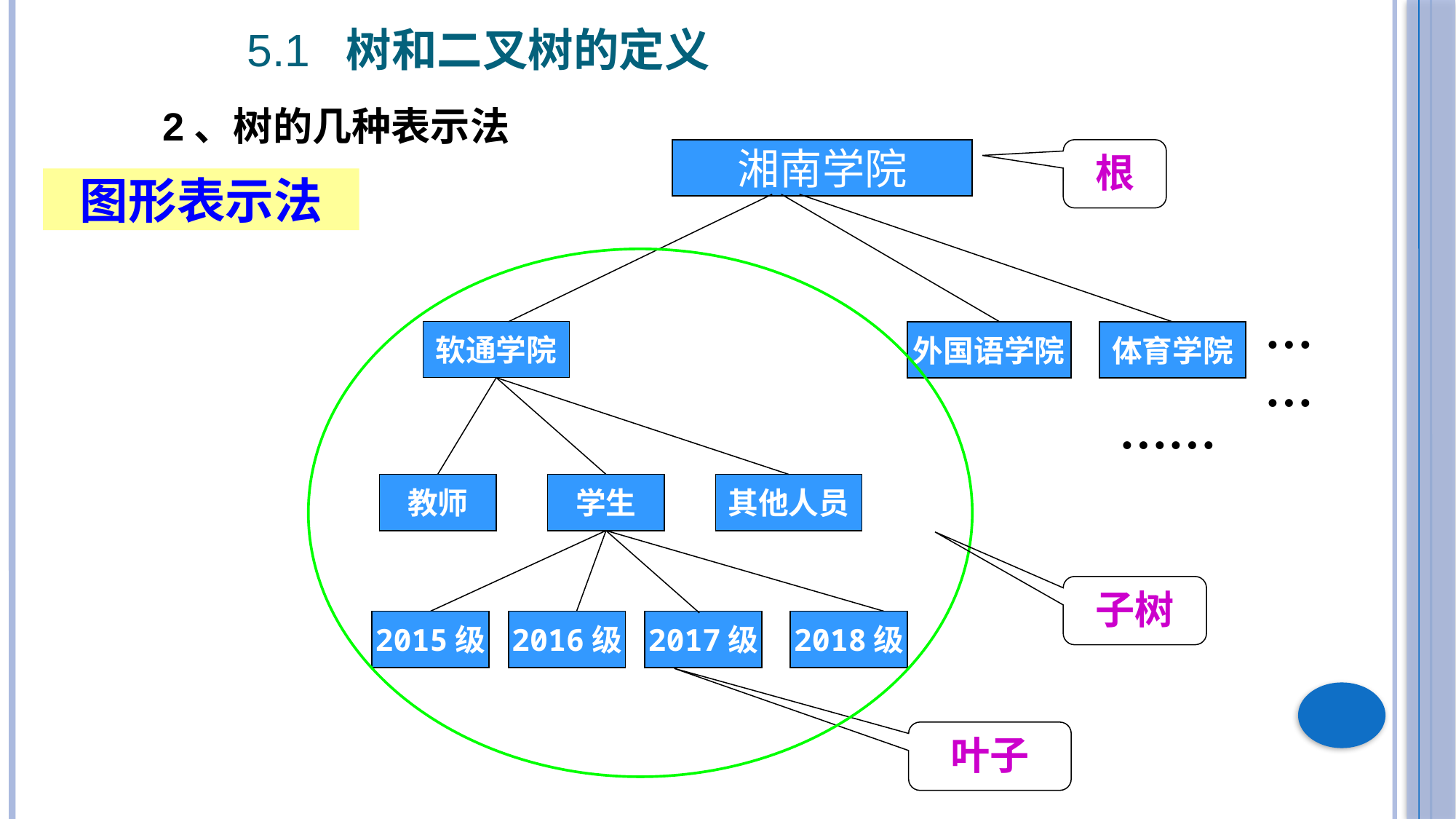

5.1  树和二叉树的定义
2、树的几种表示法
湘南学院
根
图形表示法

……
软通学院
外国语学院
体育学院

教师
学生
其他人员
……

2015级
2016级
2017级
2018级
子树
叶子